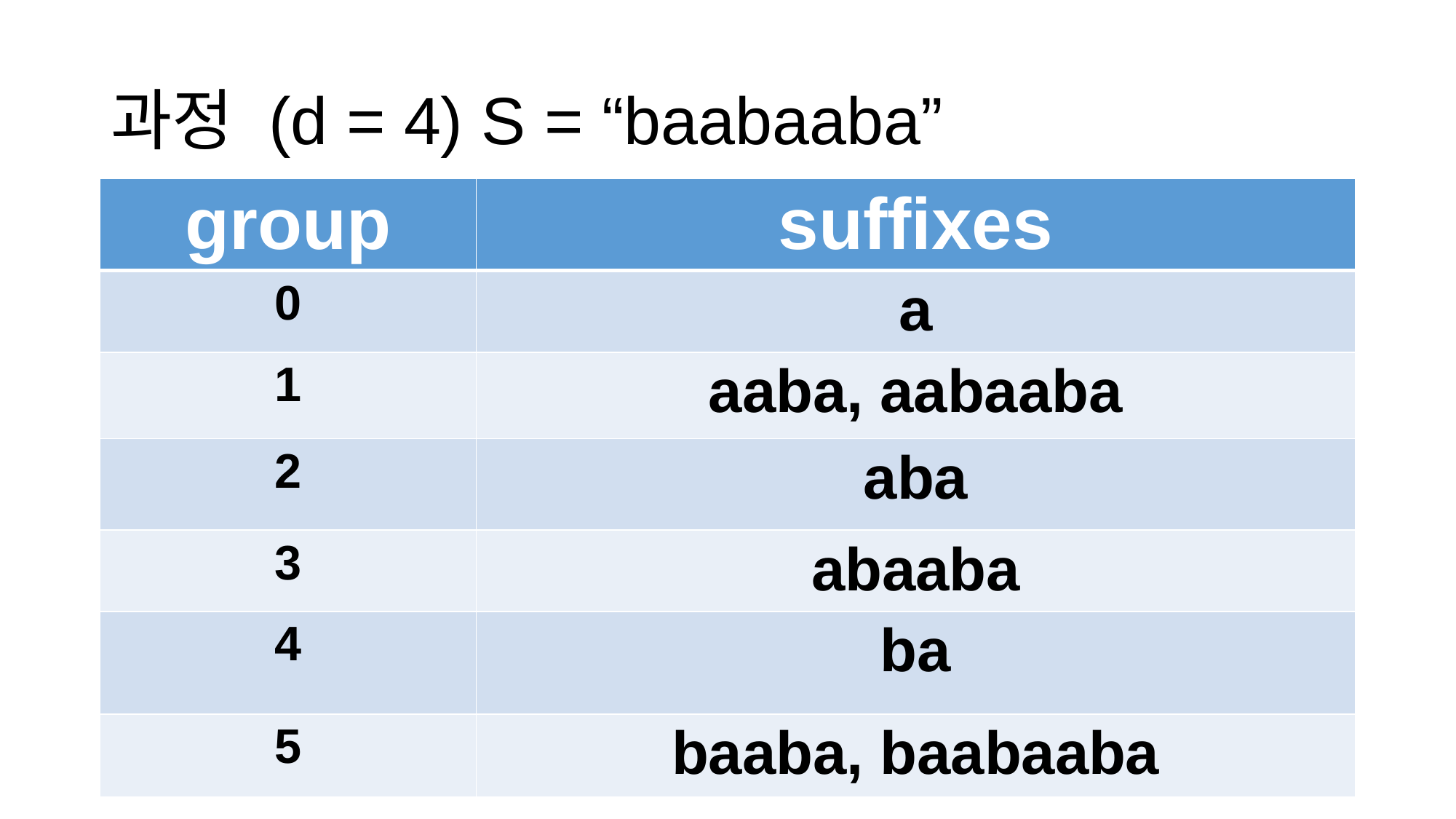

# 과정 (d = 4) S = “baabaaba”
| group | suffixes |
| --- | --- |
| 0 | a |
| 1 | aaba, aabaaba |
| 2 | aba |
| 3 | abaaba |
| 4 | ba |
| 5 | baaba, baabaaba |